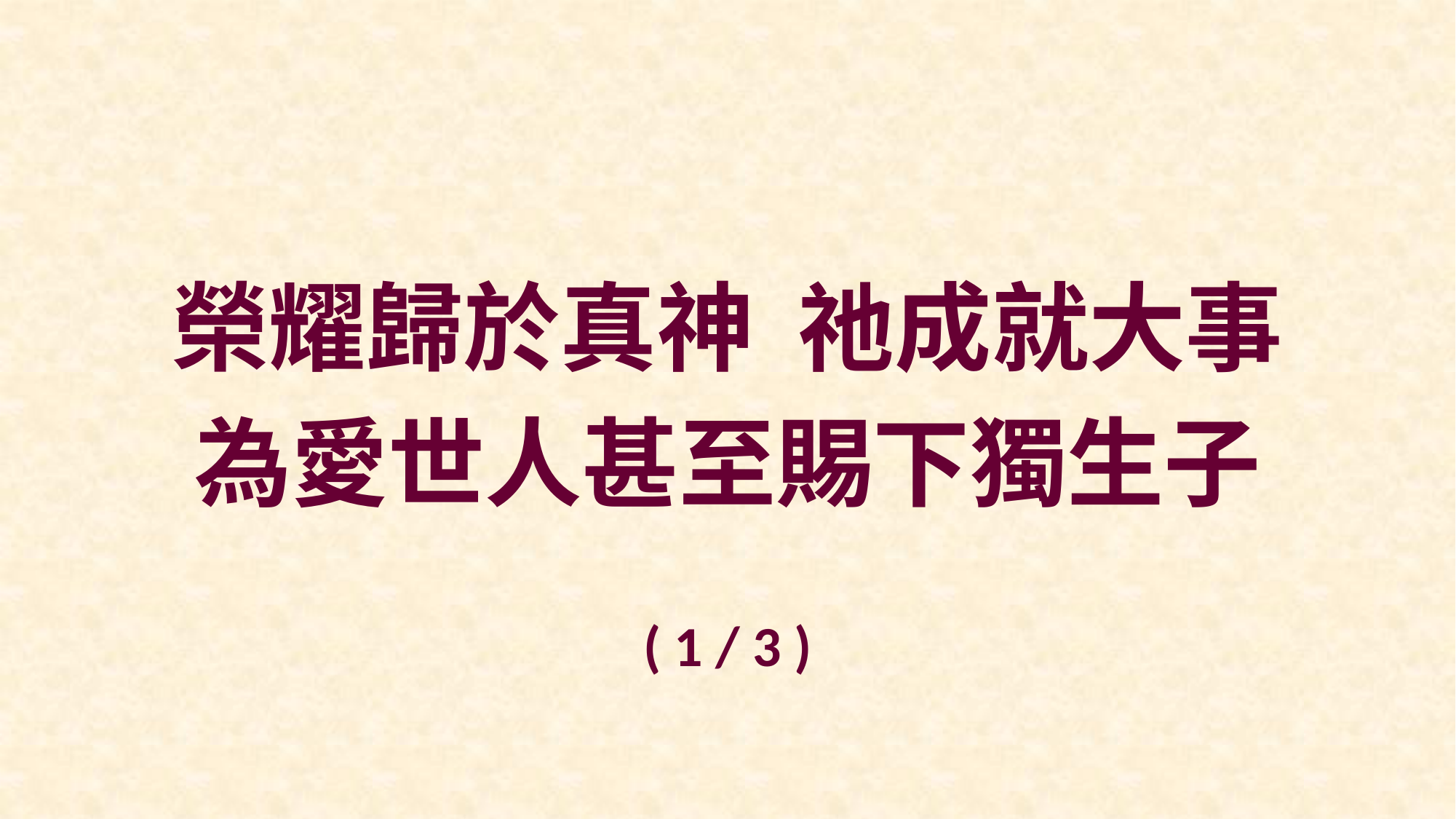

榮耀歸於真神  祂成就大事
為愛世人甚至賜下獨生子
( 1 / 3 )